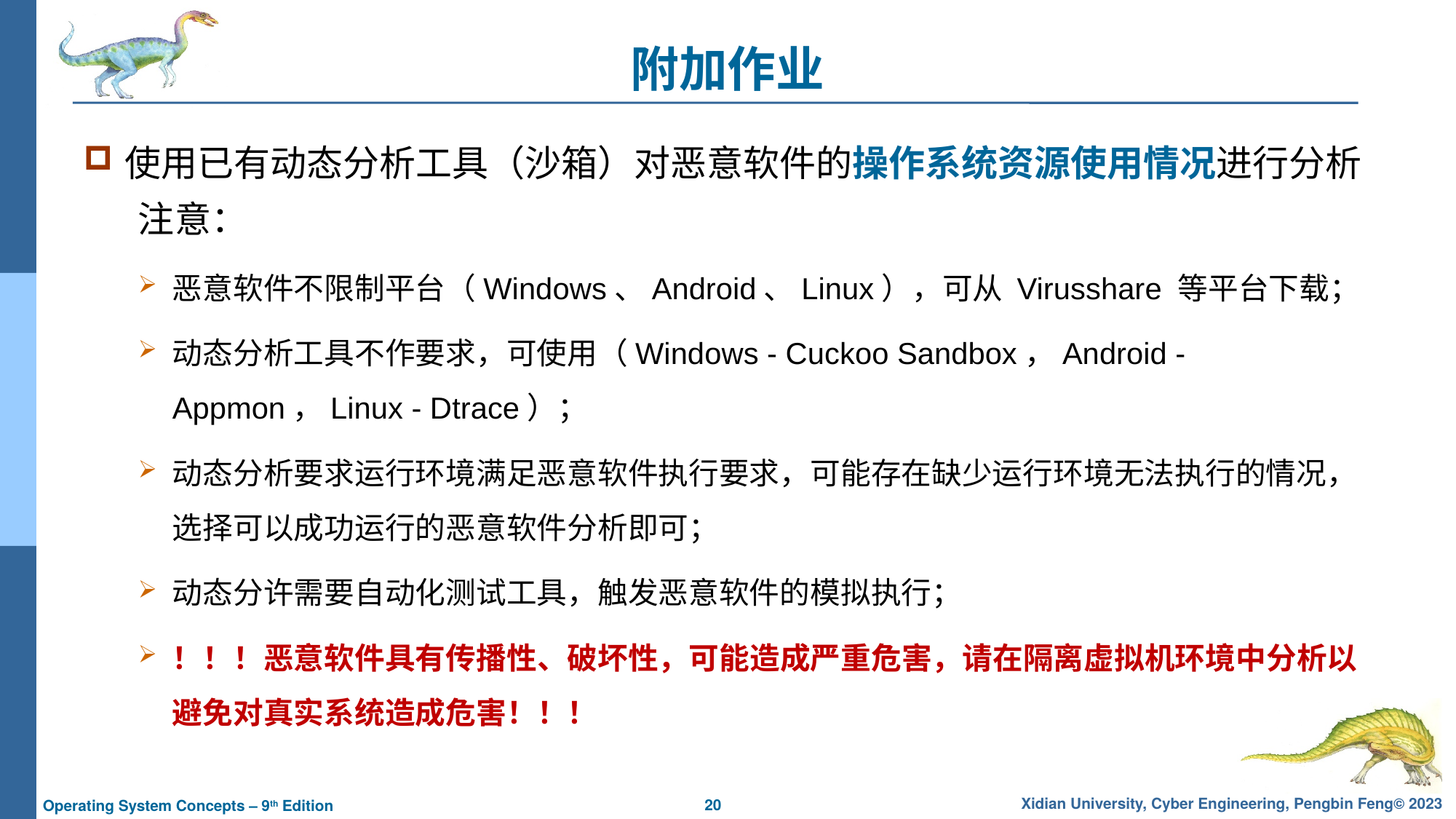

# 附加作业
使用已有动态分析工具（沙箱）对恶意软件的操作系统资源使用情况进行分析
注意：
恶意软件不限制平台（Windows、Android、Linux），可从 Virusshare 等平台下载；
动态分析工具不作要求，可使用（Windows - Cuckoo Sandbox，Android - Appmon，Linux - Dtrace）；
动态分析要求运行环境满足恶意软件执行要求，可能存在缺少运行环境无法执行的情况，选择可以成功运行的恶意软件分析即可；
动态分许需要自动化测试工具，触发恶意软件的模拟执行；
！！！恶意软件具有传播性、破坏性，可能造成严重危害，请在隔离虚拟机环境中分析以避免对真实系统造成危害！！！